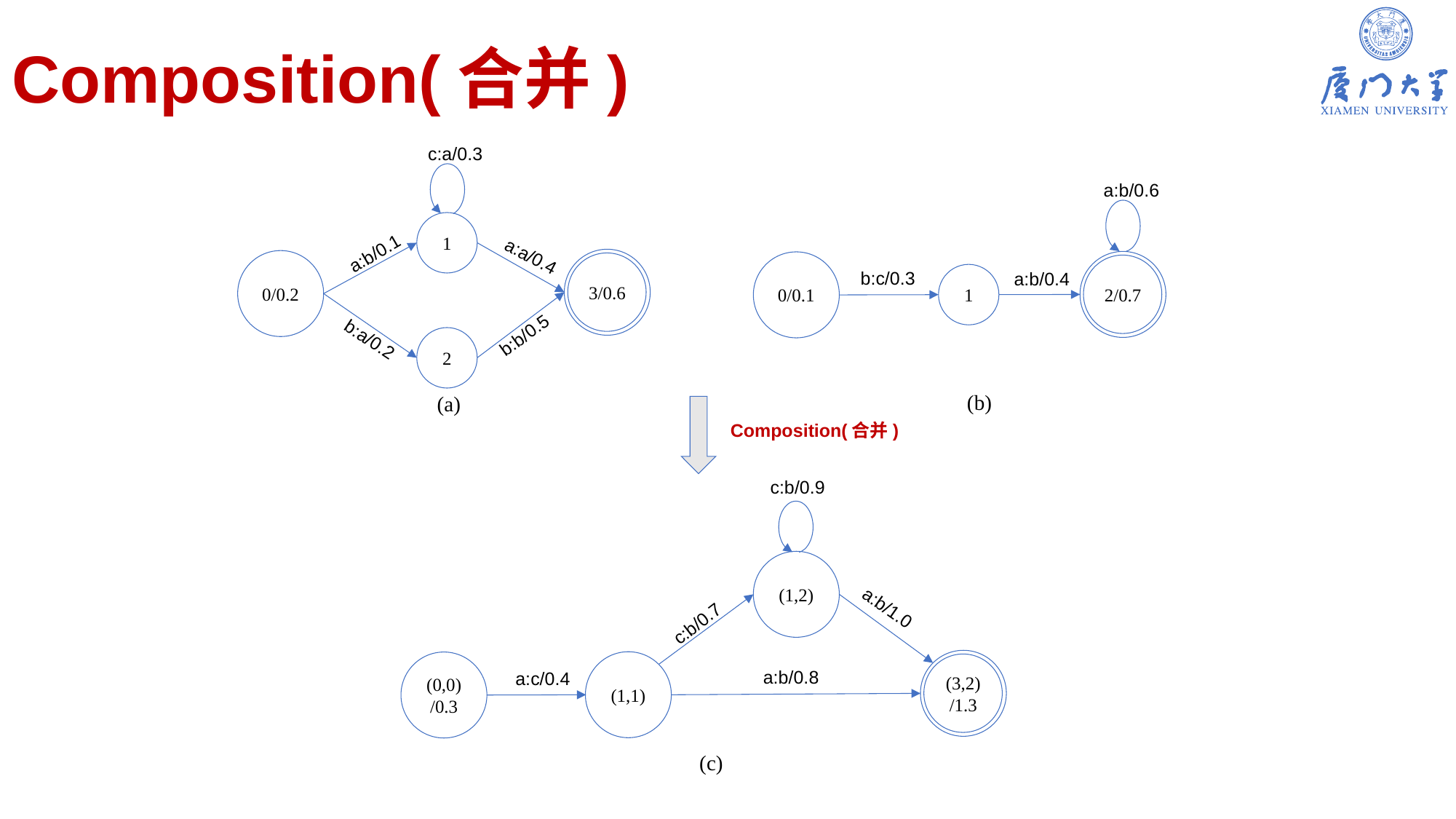

Composition(合并)
c:a/0.3

a:b/0.6

1
a:b/0.1
a:a/0.4
3/0.6

0/0.2
2/0.7

0/0.1
b:c/0.3
a:b/0.4
1
b:b/0.5
b:a/0.2
2
(b)
(a)

# Composition(合并)
c:b/0.9

(1,2)
a:b/1.0
c:b/0.7
(3,2)/1.3

(1,1)
(0,0)/0.3
a:b/0.8
a:c/0.4
(c)